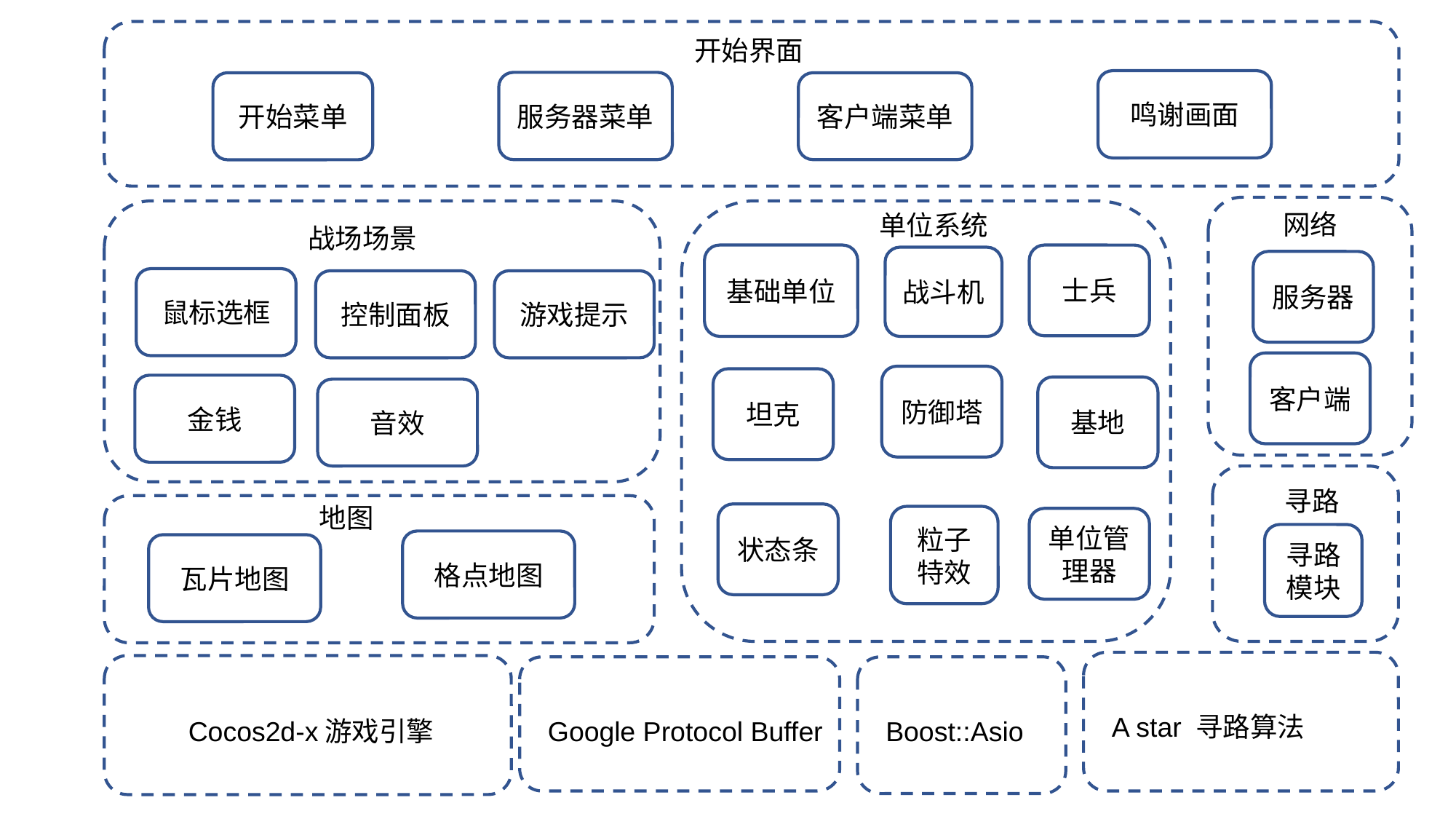

开始界面
鸣谢画面
服务器菜单
开始菜单
客户端菜单

网络
单位系统
战场场景
基础单位
士兵
战斗机
服务器
鼠标选框
控制面板
游戏提示
客户端
防御塔
坦克
金钱
基地
音效

寻路
地图

状态条
粒子特效
单位管理器
寻路模块
格点地图
瓦片地图

A star 寻路算法
Google Protocol Buffer
Boost::Asio
Cocos2d-x游戏引擎